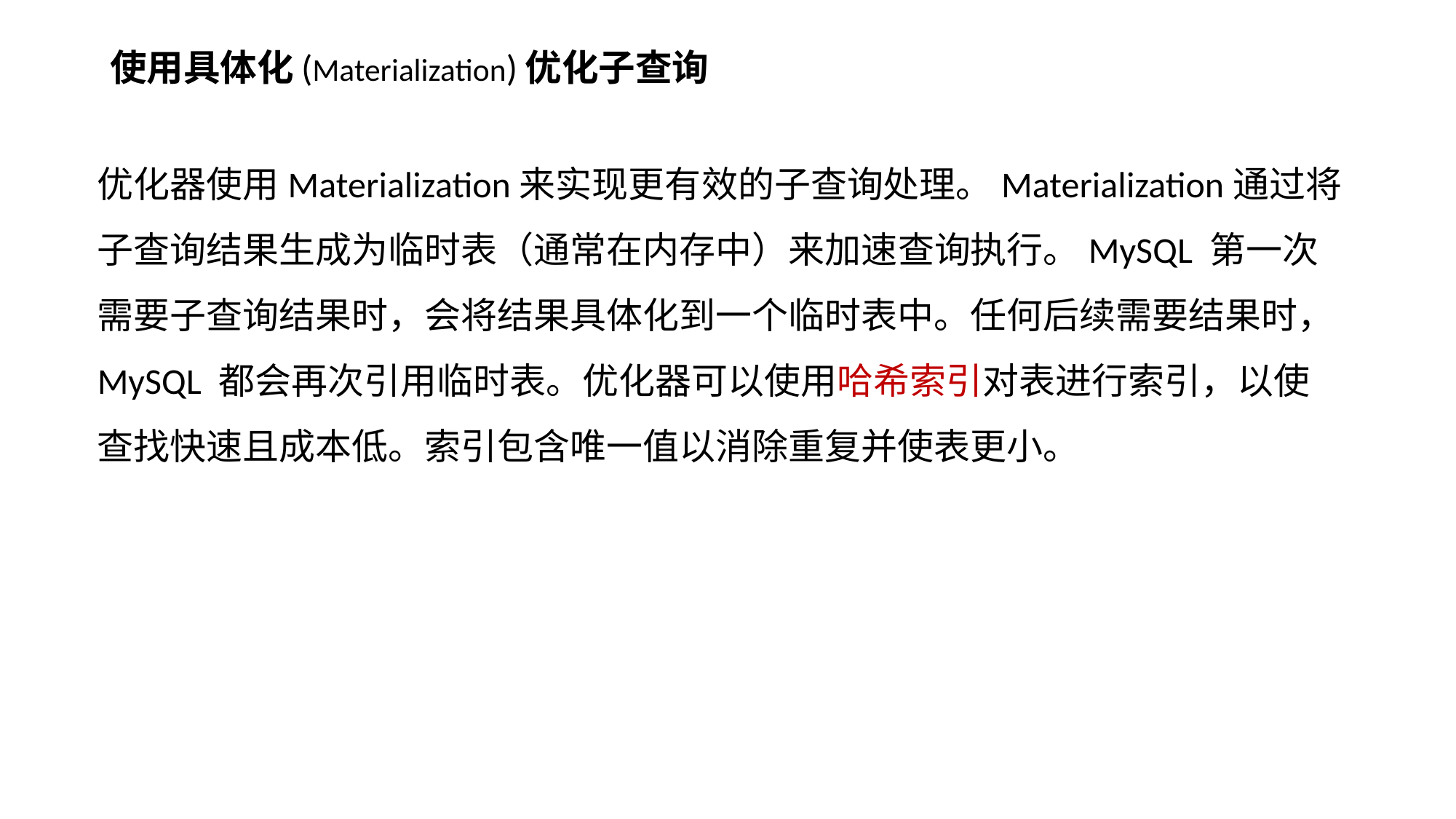

# 使用具体化(Materialization)优化子查询
优化器使用Materialization来实现更有效的子查询处理。Materialization通过将子查询结果生成为临时表（通常在内存中）来加速查询执行。MySQL 第一次需要子查询结果时，会将结果具体化到一个临时表中。任何后续需要结果时，MySQL 都会再次引用临时表。优化器可以使用哈希索引对表进行索引，以使查找快速且成本低。索引包含唯一值以消除重复并使表更小。